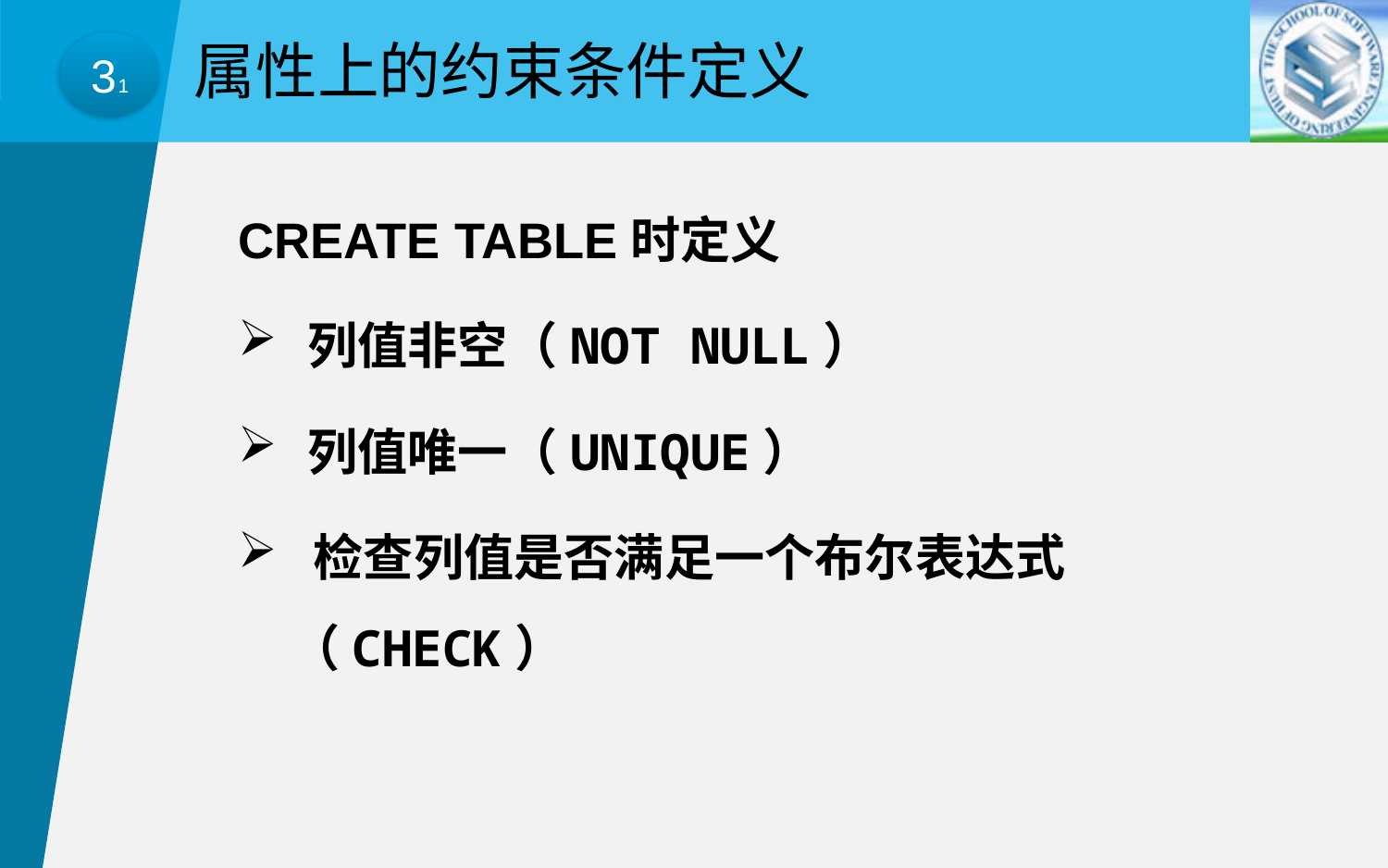

属性上的约束条件定义
3.1
CREATE TABLE时定义
列值非空（NOT NULL）
列值唯一（UNIQUE）
 检查列值是否满足一个布尔表达式（CHECK）